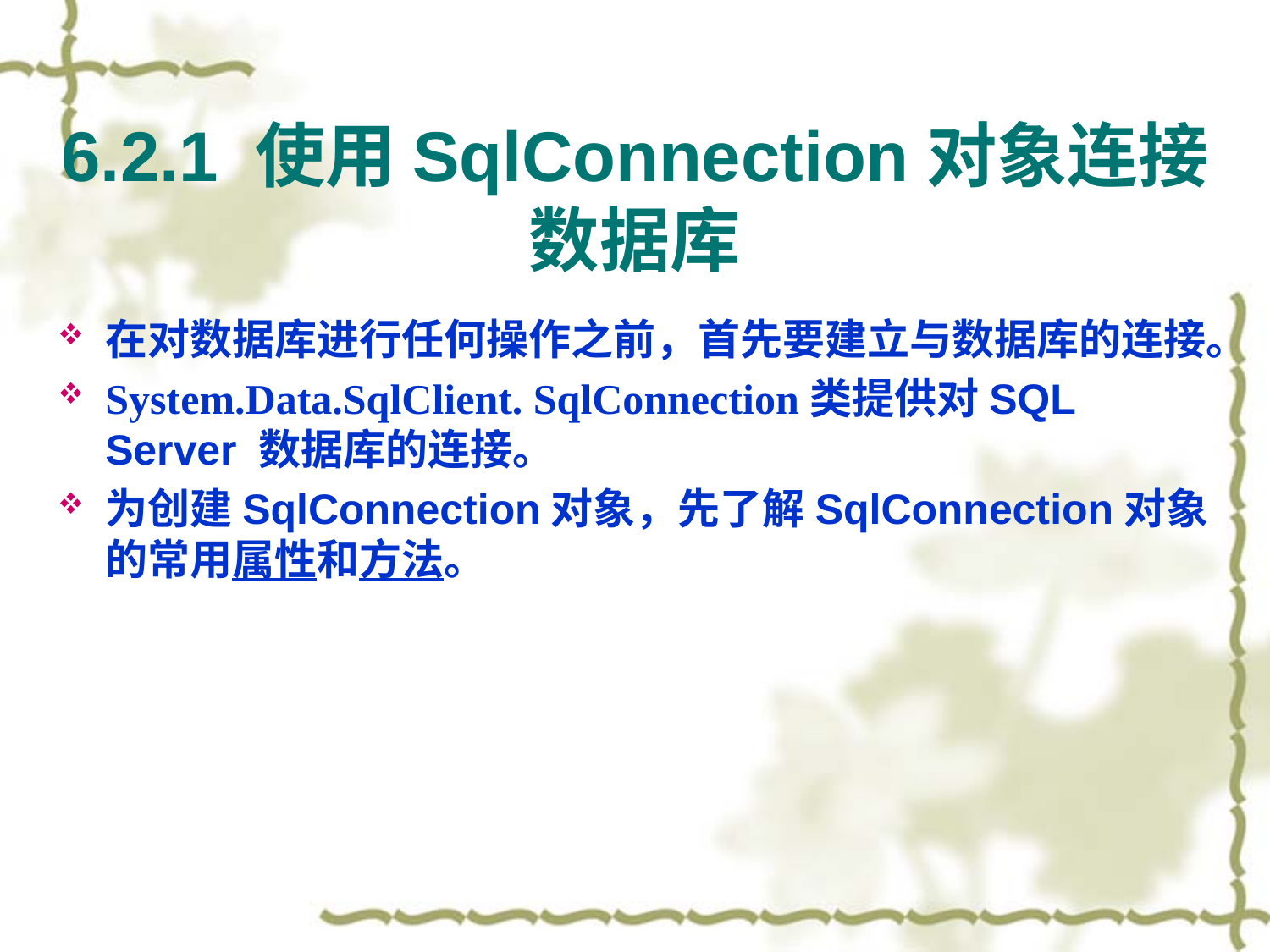

# 6.2.1 使用SqlConnection对象连接数据库
在对数据库进行任何操作之前，首先要建立与数据库的连接。
System.Data.SqlClient. SqlConnection类提供对SQL Server 数据库的连接。
为创建SqlConnection对象，先了解SqlConnection对象的常用属性和方法。